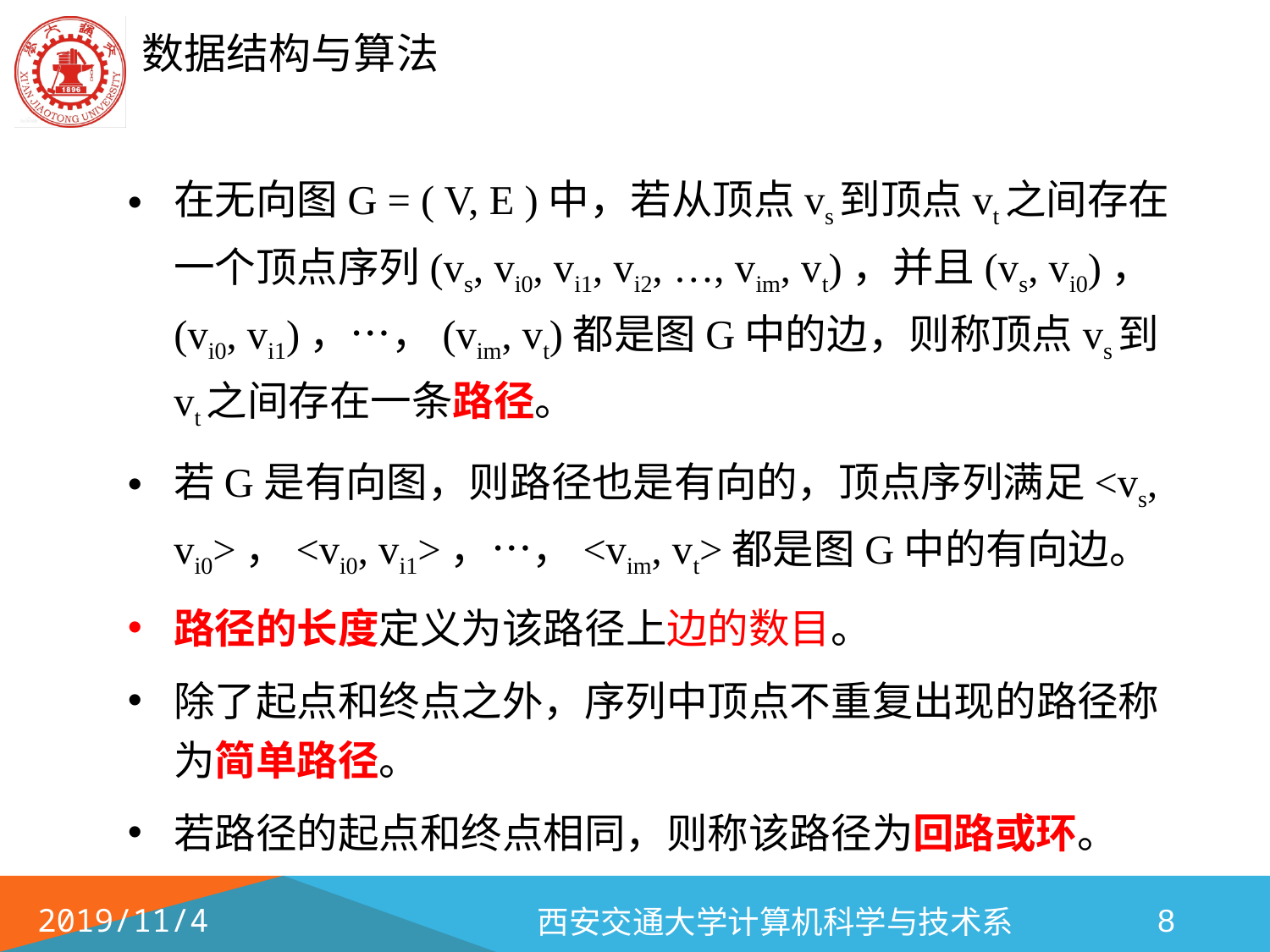

在无向图G = ( V, E )中，若从顶点vs到顶点vt之间存在一个顶点序列(vs, vi0, vi1, vi2, …, vim, vt)，并且(vs, vi0)，(vi0, vi1)，…，(vim, vt)都是图G中的边，则称顶点vs到vt之间存在一条路径。
若G是有向图，则路径也是有向的，顶点序列满足<vs, vi0>，<vi0, vi1>，…，<vim, vt>都是图G中的有向边。
路径的长度定义为该路径上边的数目。
除了起点和终点之外，序列中顶点不重复出现的路径称为简单路径。
若路径的起点和终点相同，则称该路径为回路或环。